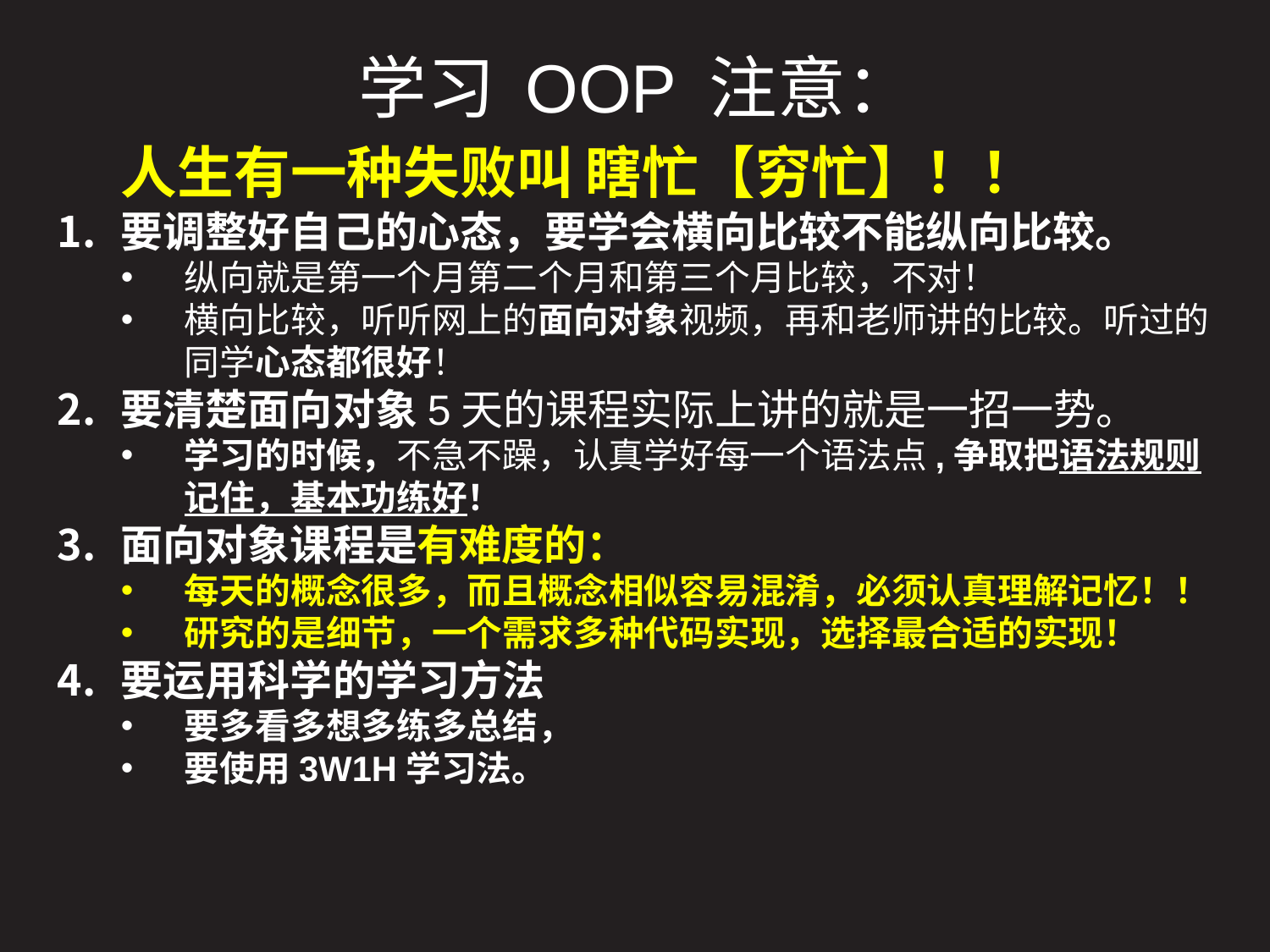

# 学习 OOP 注意：

人生有一种失败叫 瞎忙【穷忙】！！
要调整好自己的心态，要学会横向比较不能纵向比较。
纵向就是第一个月第二个月和第三个月比较，不对！
横向比较，听听网上的面向对象视频，再和老师讲的比较。听过的同学心态都很好！
要清楚面向对象5天的课程实际上讲的就是一招一势。
学习的时候，不急不躁，认真学好每一个语法点,争取把语法规则记住，基本功练好！
面向对象课程是有难度的：
每天的概念很多，而且概念相似容易混淆，必须认真理解记忆！！
研究的是细节，一个需求多种代码实现，选择最合适的实现！
要运用科学的学习方法
要多看多想多练多总结，
要使用3W1H学习法。